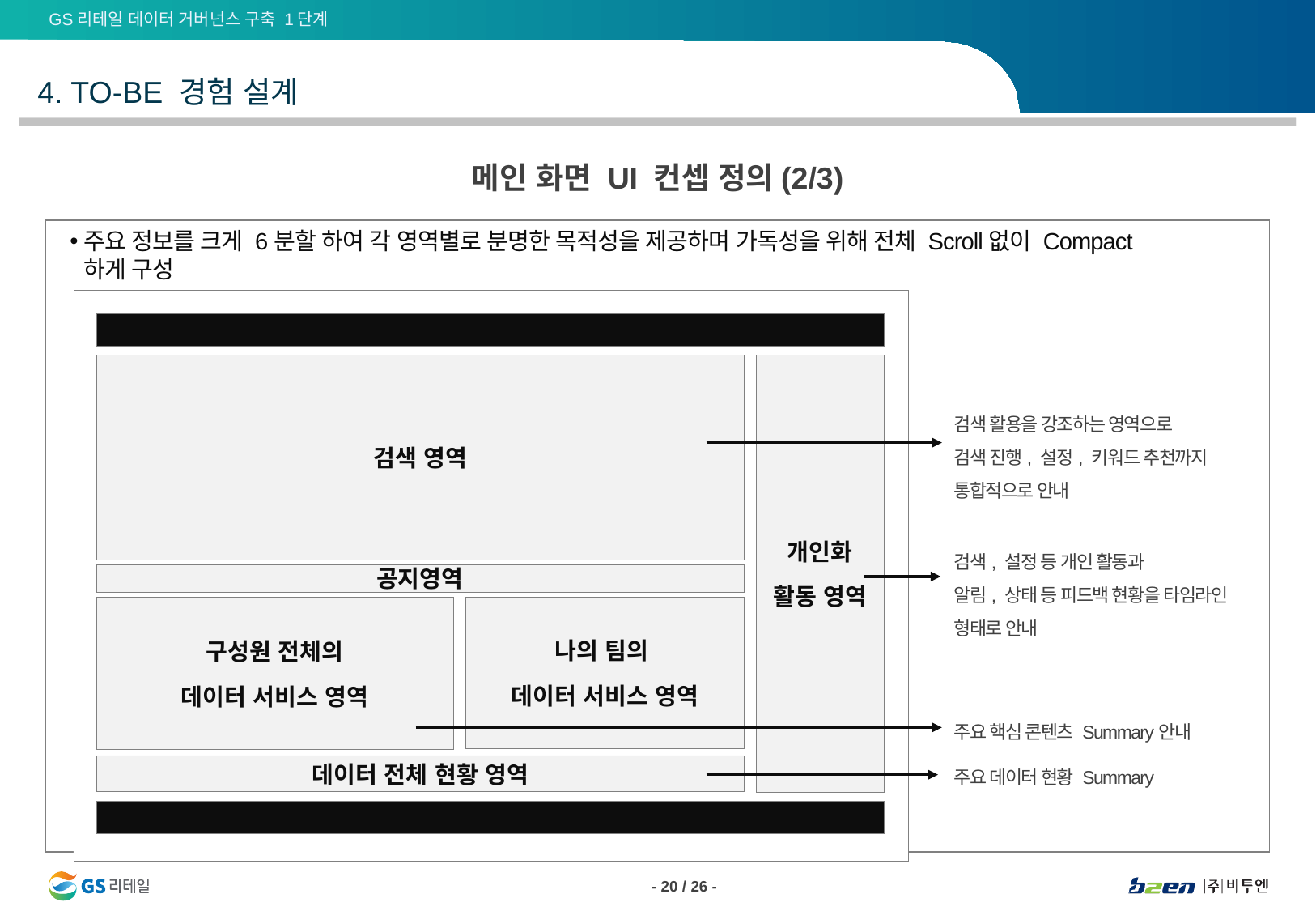

4. TO-BE 경험 설계
메인 화면 UI 컨셉 정의(2/3)

주요 정보를 크게 6분할 하여 각 영역별로 분명한 목적성을 제공하며 가독성을 위해 전체 Scroll없이 Compact 하게 구성

Header & GNB
개인화
활동 영역
검색 영역
공지영역
구성원 전체의
데이터 서비스 영역
나의 팀의
데이터 서비스 영역
데이터 전체 현황 영역
Footer
검색 활용을 강조하는 영역으로
검색 진행, 설정, 키워드 추천까지 통합적으로 안내
검색, 설정 등 개인 활동과
알림, 상태 등 피드백 현황을 타임라인 형태로 안내
주요 핵심 콘텐츠 Summary안내
주요 데이터 현황 Summary